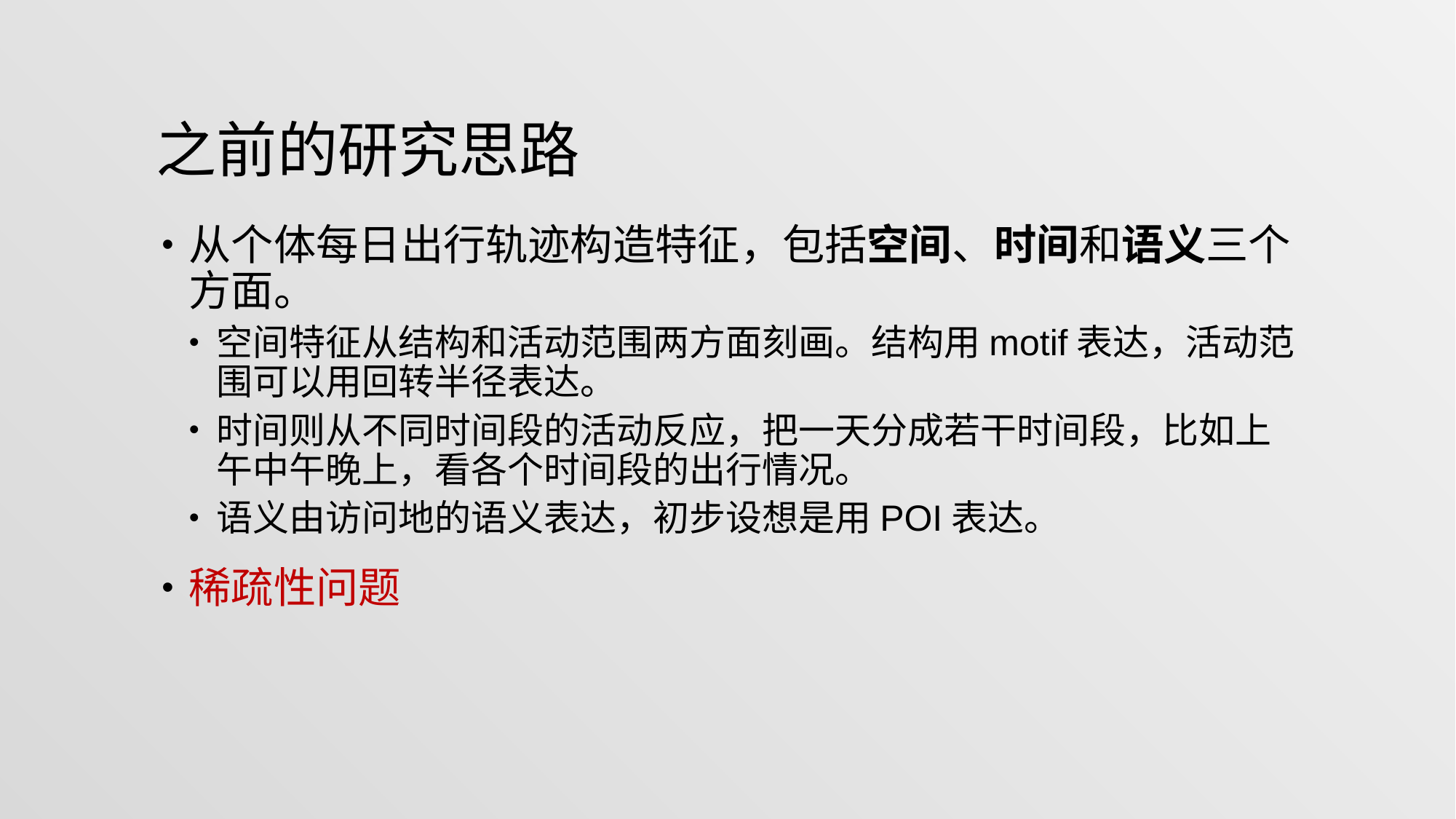

# 之前的研究思路
从个体每日出行轨迹构造特征，包括空间、时间和语义三个方面。
空间特征从结构和活动范围两方面刻画。结构用motif表达，活动范围可以用回转半径表达。
时间则从不同时间段的活动反应，把一天分成若干时间段，比如上午中午晚上，看各个时间段的出行情况。
语义由访问地的语义表达，初步设想是用POI表达。
稀疏性问题